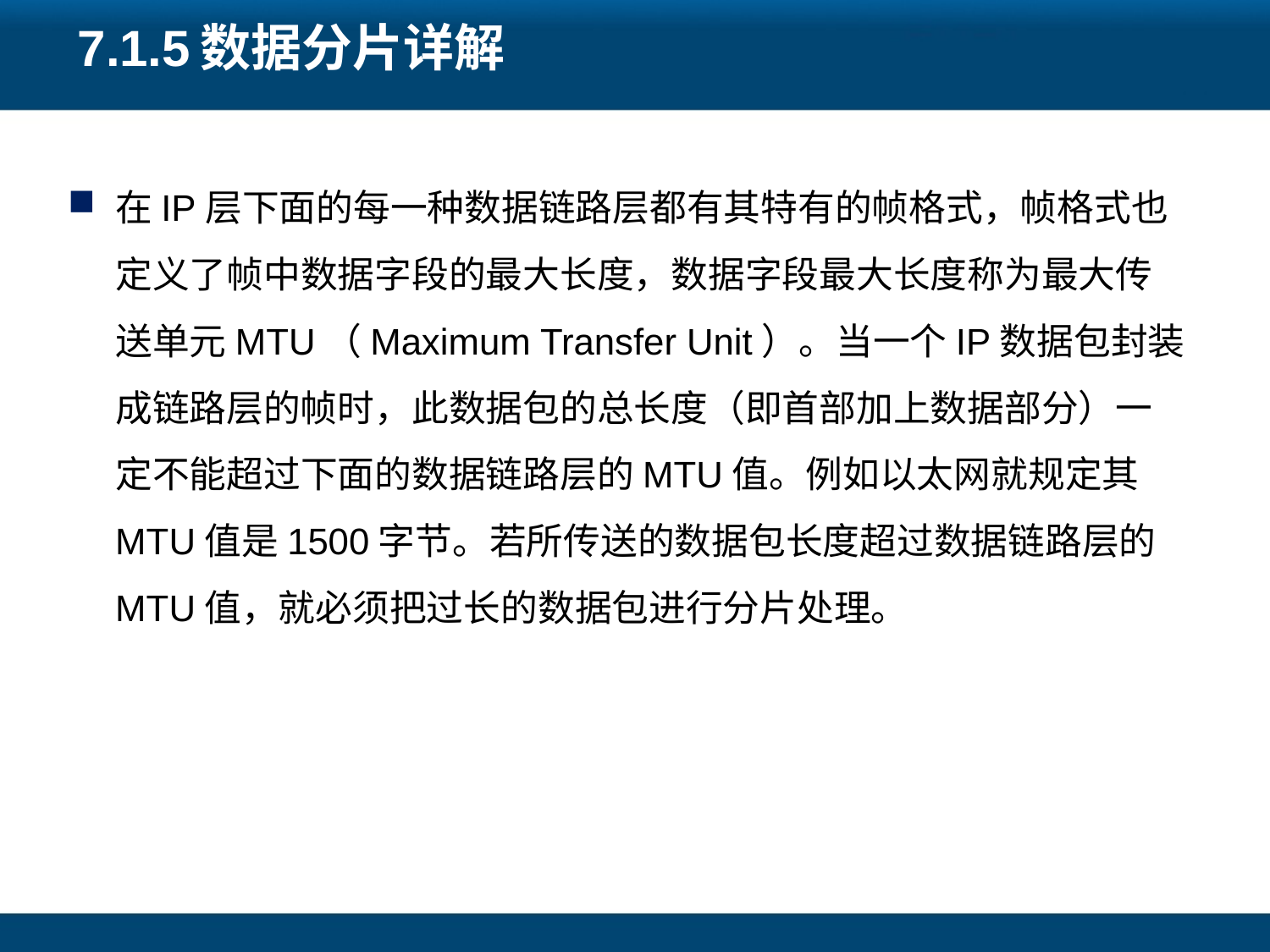

# 7.1.5数据分片详解
在IP层下面的每一种数据链路层都有其特有的帧格式，帧格式也定义了帧中数据字段的最大长度，数据字段最大长度称为最大传送单元MTU（Maximum Transfer Unit）。当一个IP数据包封装成链路层的帧时，此数据包的总长度（即首部加上数据部分）一定不能超过下面的数据链路层的MTU值。例如以太网就规定其MTU值是1500字节。若所传送的数据包长度超过数据链路层的MTU值，就必须把过长的数据包进行分片处理。